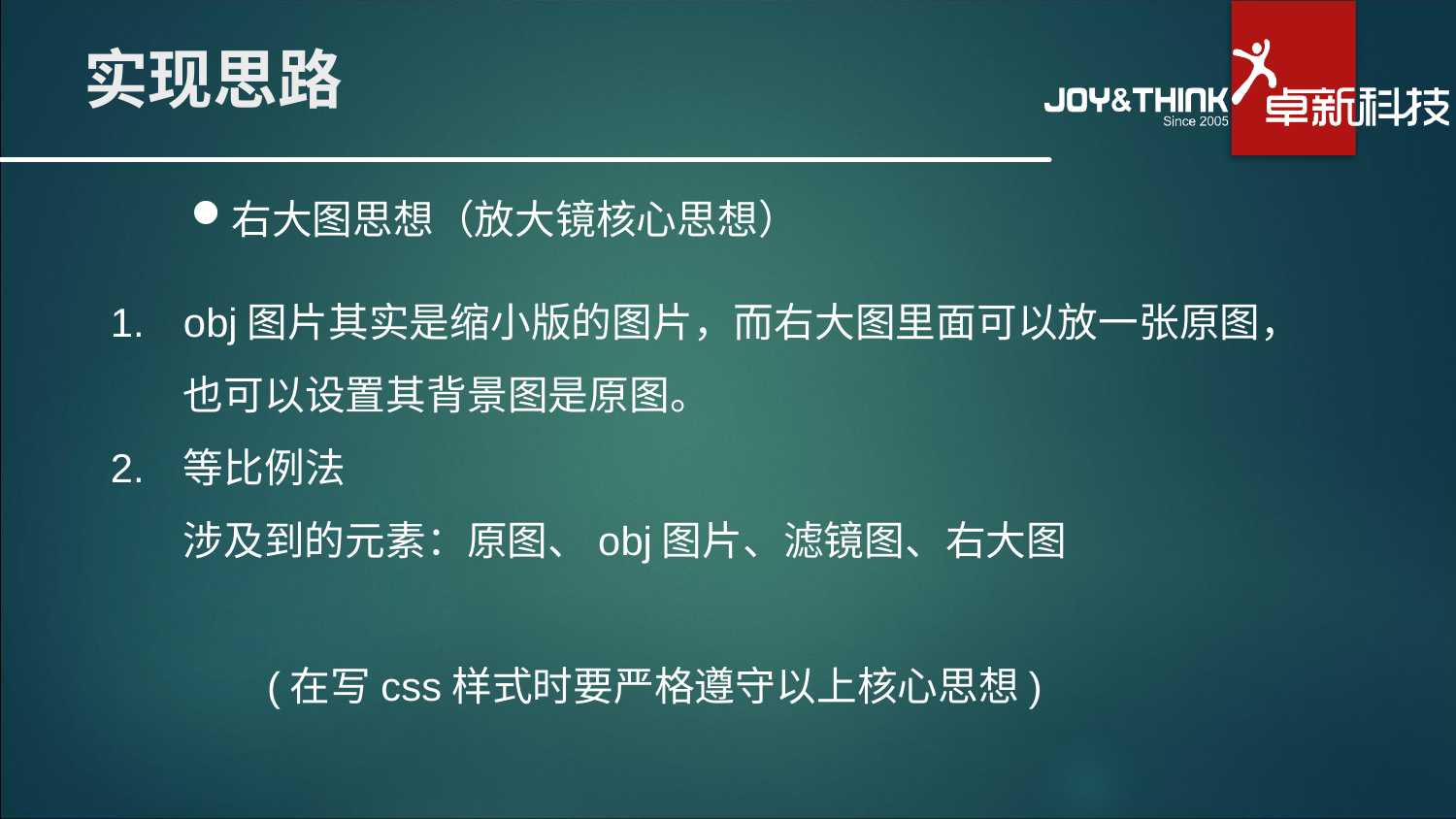

# 实现思路
右大图思想（放大镜核心思想）
obj图片其实是缩小版的图片，而右大图里面可以放一张原图，也可以设置其背景图是原图。
等比例法
       涉及到的元素：原图、obj图片、滤镜图、右大图

              (在写css样式时要严格遵守以上核心思想)